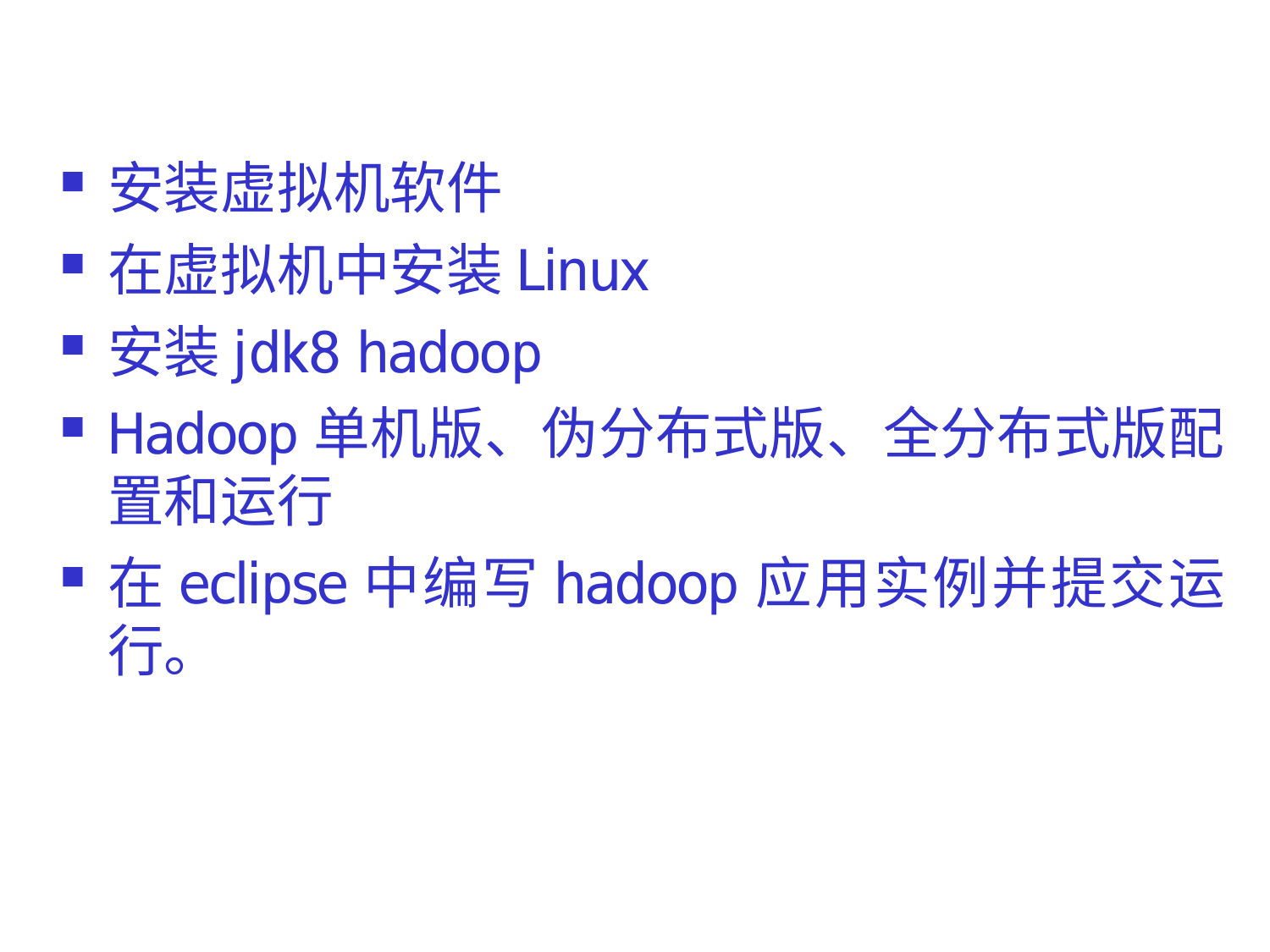

#
安装虚拟机软件
在虚拟机中安装Linux
安装jdk8 hadoop
Hadoop单机版、伪分布式版、全分布式版配置和运行
在eclipse中编写hadoop应用实例并提交运行。